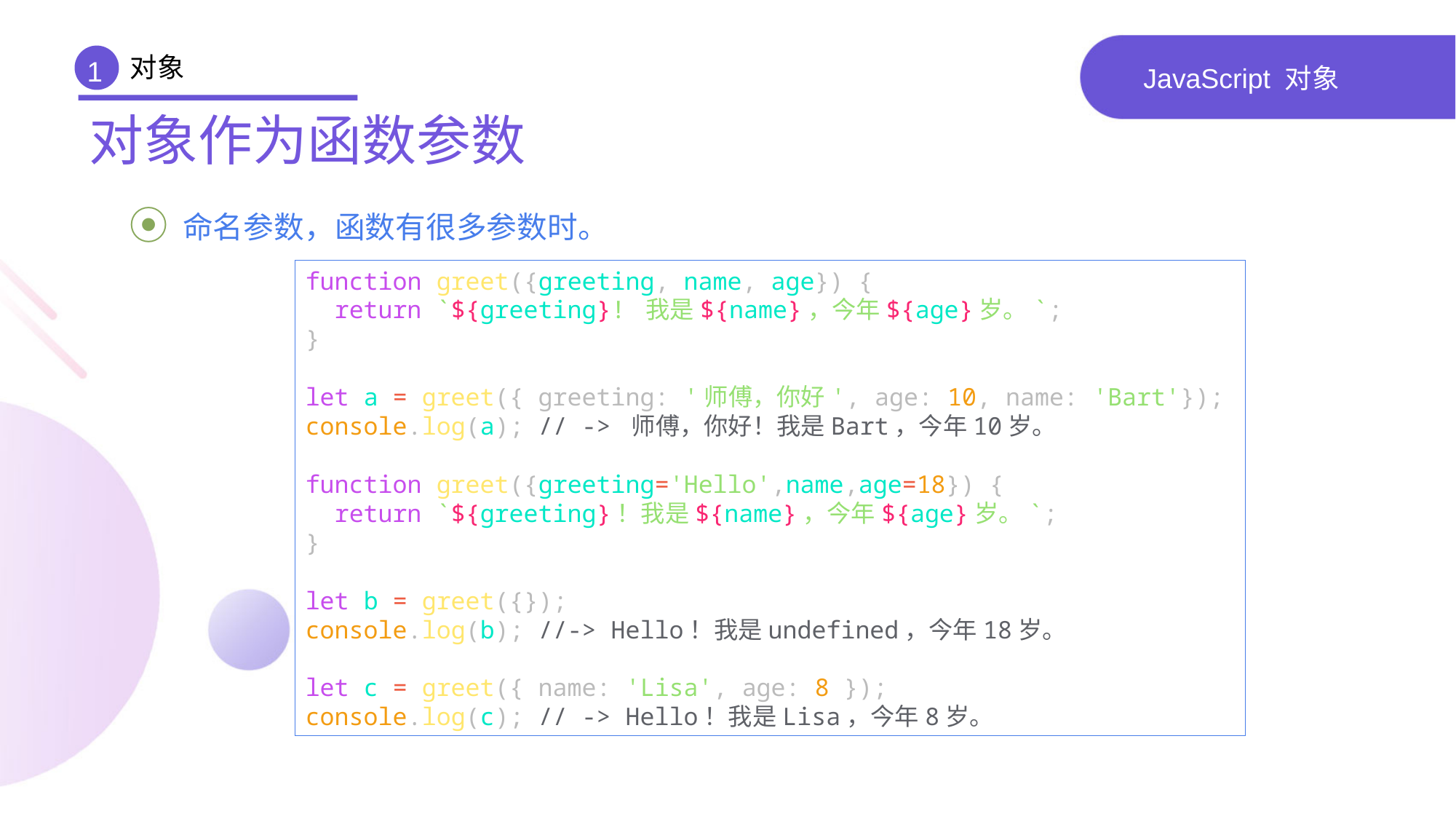

对象
1
# JavaScript 对象
对象作为函数参数
 命名参数，函数有很多参数时。
function greet({greeting, name, age}) {
  return `${greeting}! 我是${name}，今年${age}岁。`;
}
let a = greet({ greeting: '师傅，你好', age: 10, name: 'Bart'});
console.log(a); // -> 师傅，你好！我是Bart，今年10岁。
function greet({greeting='Hello',name,age=18}) {
  return `${greeting}！我是${name}，今年${age}岁。`;
}
let b = greet({});
console.log(b); //-> Hello！我是undefined，今年18岁。
let c = greet({ name: 'Lisa', age: 8 });
console.log(c); // -> Hello！我是Lisa，今年8岁。